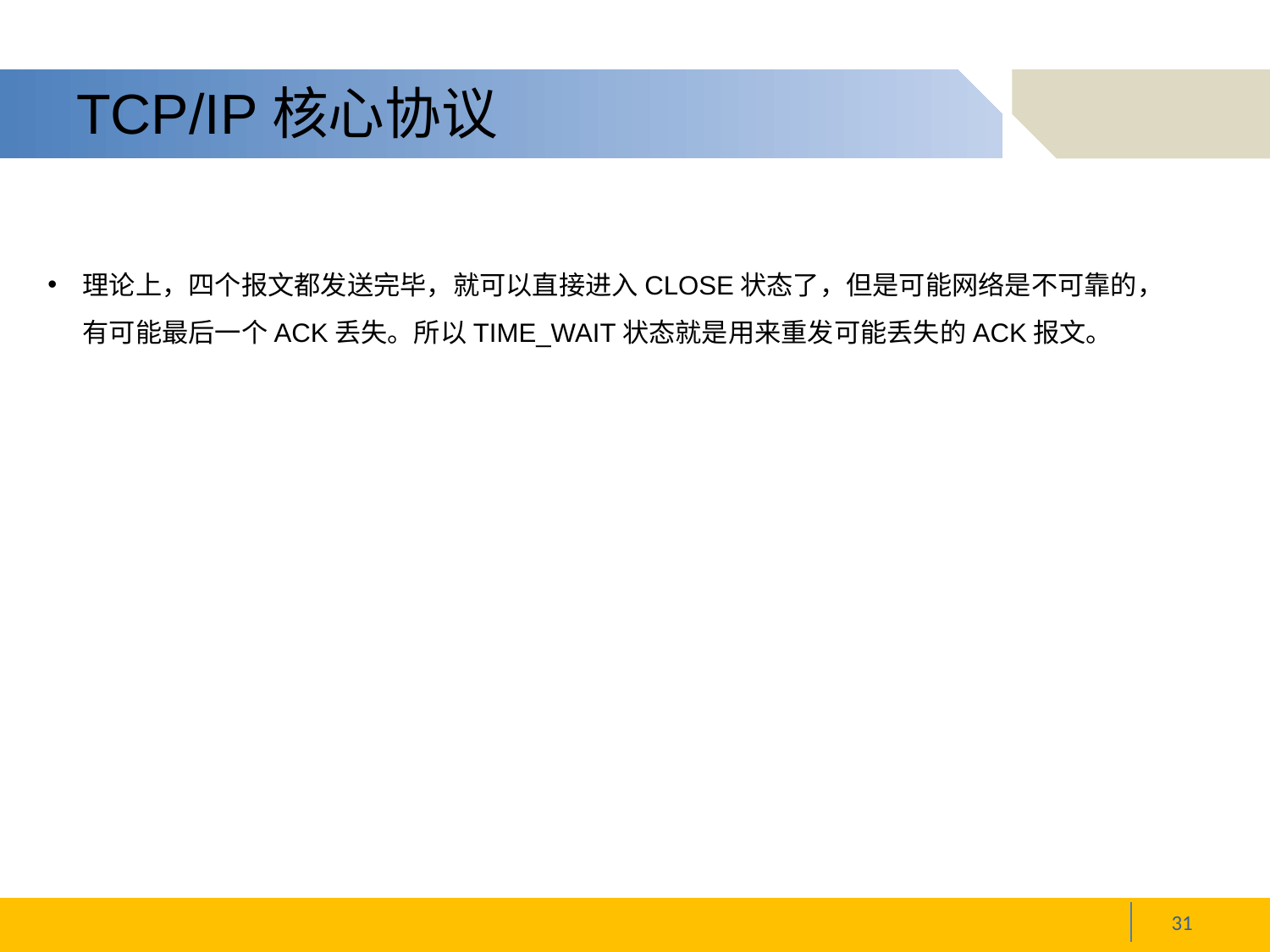

# TCP/IP核心协议
理论上，四个报文都发送完毕，就可以直接进入CLOSE状态了，但是可能网络是不可靠的，有可能最后一个ACK丢失。所以TIME_WAIT状态就是用来重发可能丢失的ACK报文。
31